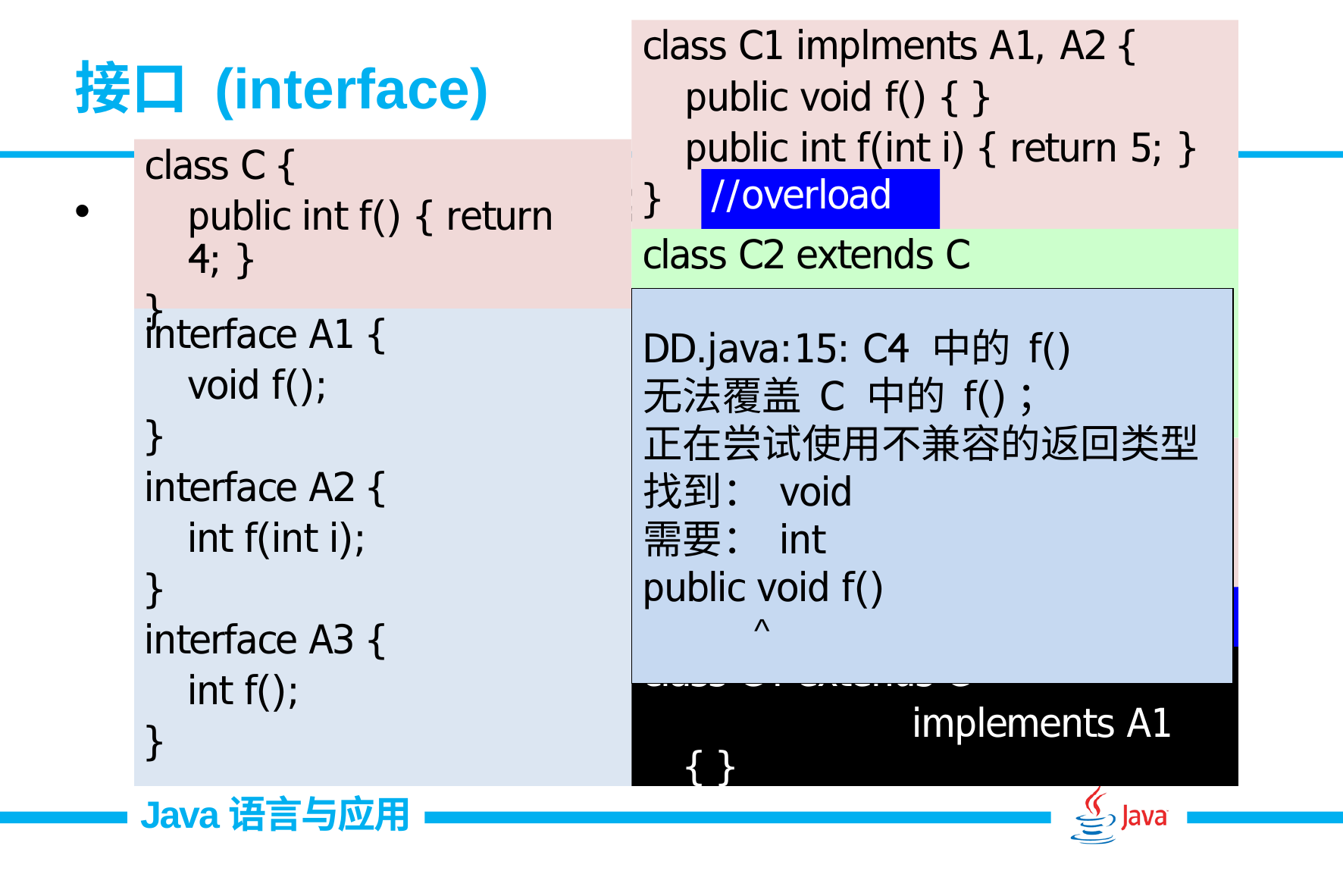

class C1 implments A1, A2 {
	public void f() { }
	public int f(int i) { return 5; }
}
# 接口 (interface)
class C {
	public int f() { return 4; }
}
//overload
接口合并时的命名冲突
class C2 extends C
			implments A2 {
	public int f(int i) { return 5; }
}
DD.java:15: C4 中的 f()
无法覆盖 C 中的 f()；
正在尝试使用不兼容的返回类型
找到： void
需要： int
public void f()
            ^
interface A1 {
	void f();
}
interface A2 {
	int f(int i);
}
interface A3 {
	int f();
}
//overload
class C3 extends C
			implments A3 {
	public int f() { return 5; }
}
//implements and overriding
class C4 extends C
			implements A1 { }